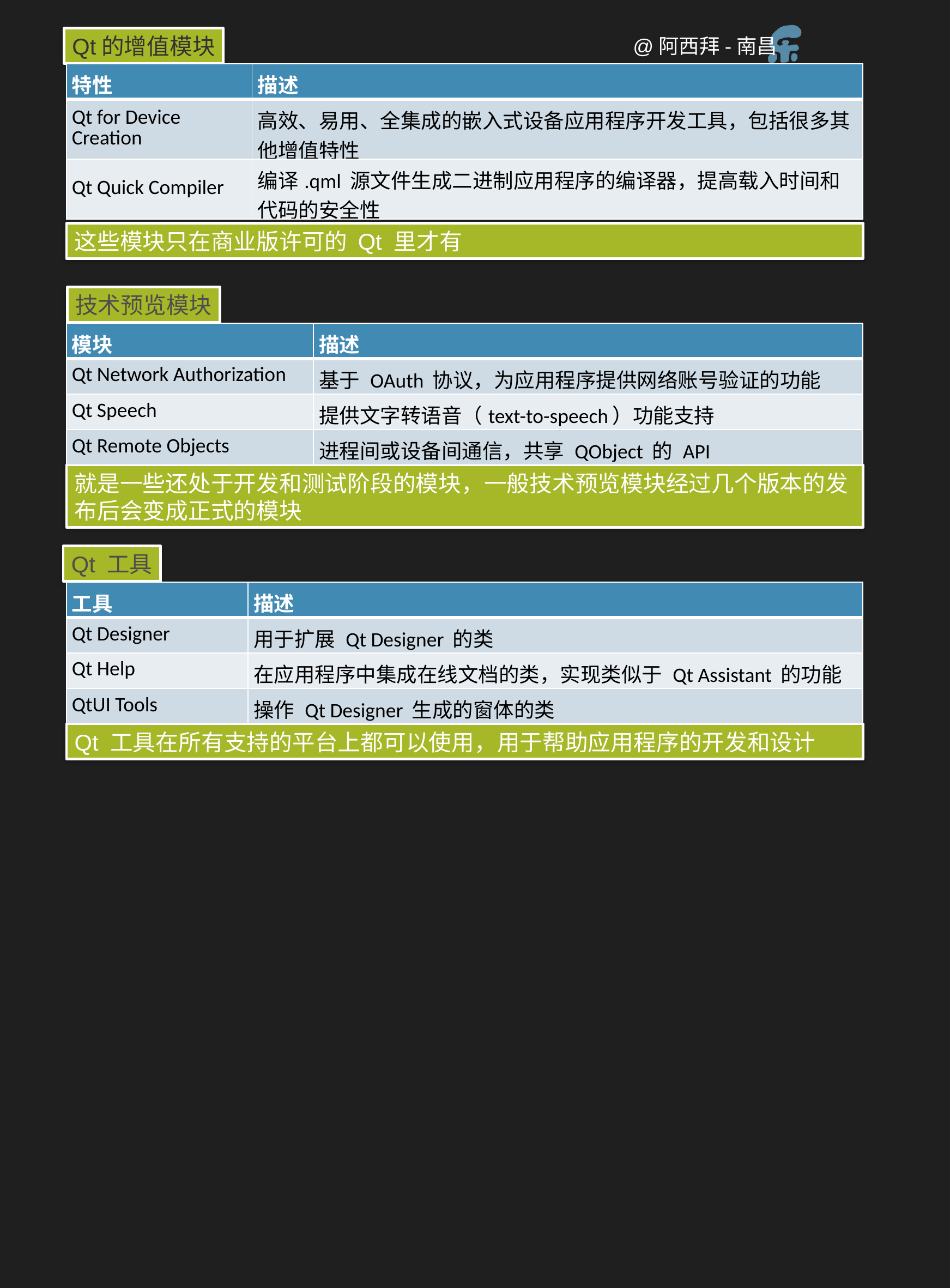

Qt的增值模块
| 特性 | 描述 |
| --- | --- |
| Qt for Device Creation | 高效、易用、全集成的嵌入式设备应用程序开发工具，包括很多其他增值特性 |
| Qt Quick Compiler | 编译.qml 源文件生成二进制应用程序的编译器，提高载入时间和代码的安全性 |
这些模块只在商业版许可的 Qt 里才有
技术预览模块
| 模块 | 描述 |
| --- | --- |
| Qt Network Authorization | 基于 OAuth 协议，为应用程序提供网络账号验证的功能 |
| Qt Speech | 提供文字转语音（text-to-speech）功能支持 |
| Qt Remote Objects | 进程间或设备间通信，共享 QObject 的 API |
就是一些还处于开发和测试阶段的模块，一般技术预览模块经过几个版本的发布后会变成正式的模块
Qt 工具
| 工具 | 描述 |
| --- | --- |
| Qt Designer | 用于扩展 Qt Designer 的类 |
| Qt Help | 在应用程序中集成在线文档的类，实现类似于 Qt Assistant 的功能 |
| QtUI Tools | 操作 Qt Designer 生成的窗体的类 |
Qt 工具在所有支持的平台上都可以使用，用于帮助应用程序的开发和设计